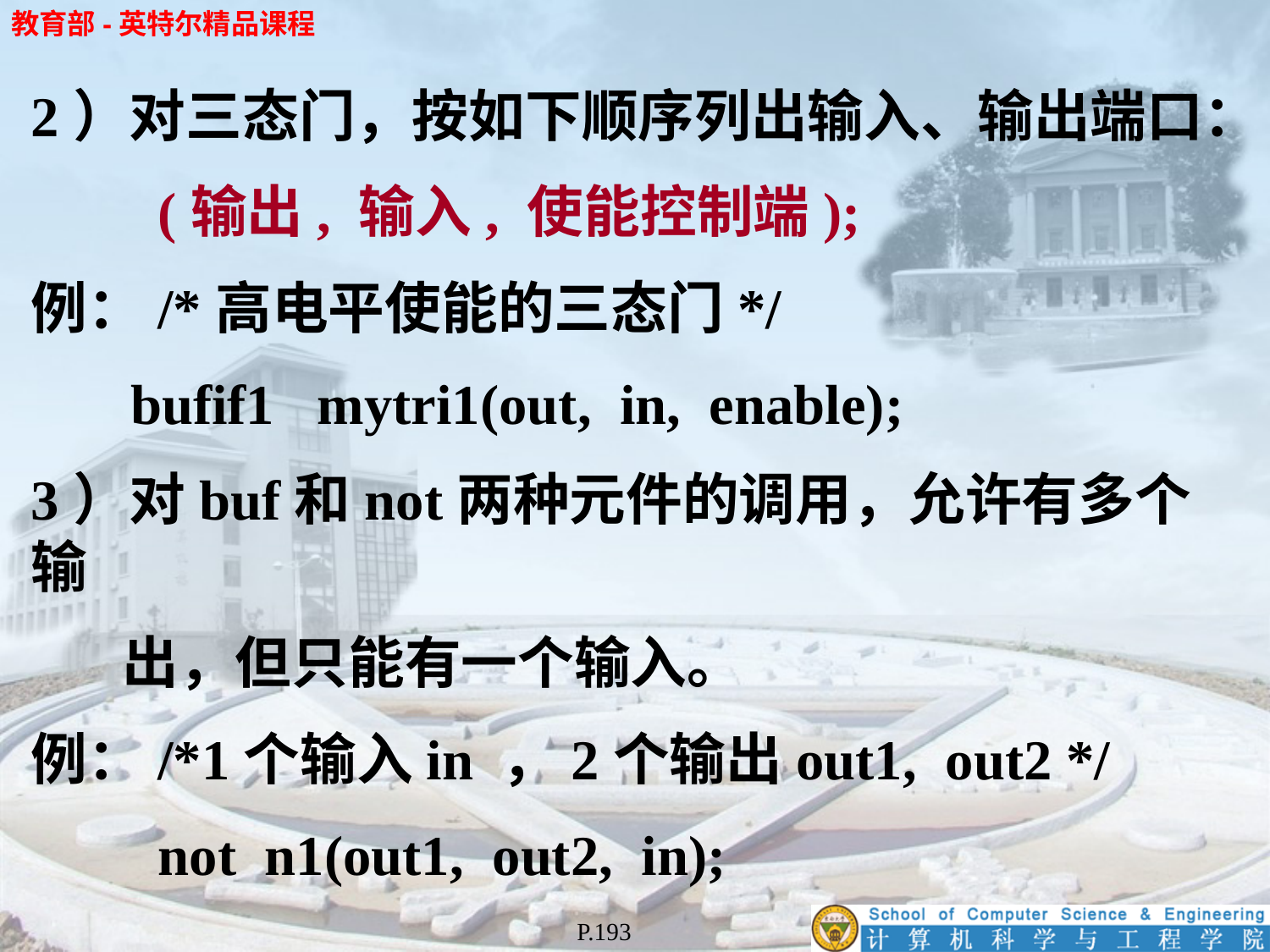

2）对三态门，按如下顺序列出输入、输出端口：
	(输出, 输入, 使能控制端);
例：/*高电平使能的三态门*/
       bufif1   mytri1(out,  in,  enable);
3）对buf和not两种元件的调用，允许有多个输
      出，但只能有一个输入。
例：/*1个输入in ，2个输出out1,  out2 */
	not  n1(out1,  out2,  in);
P.193